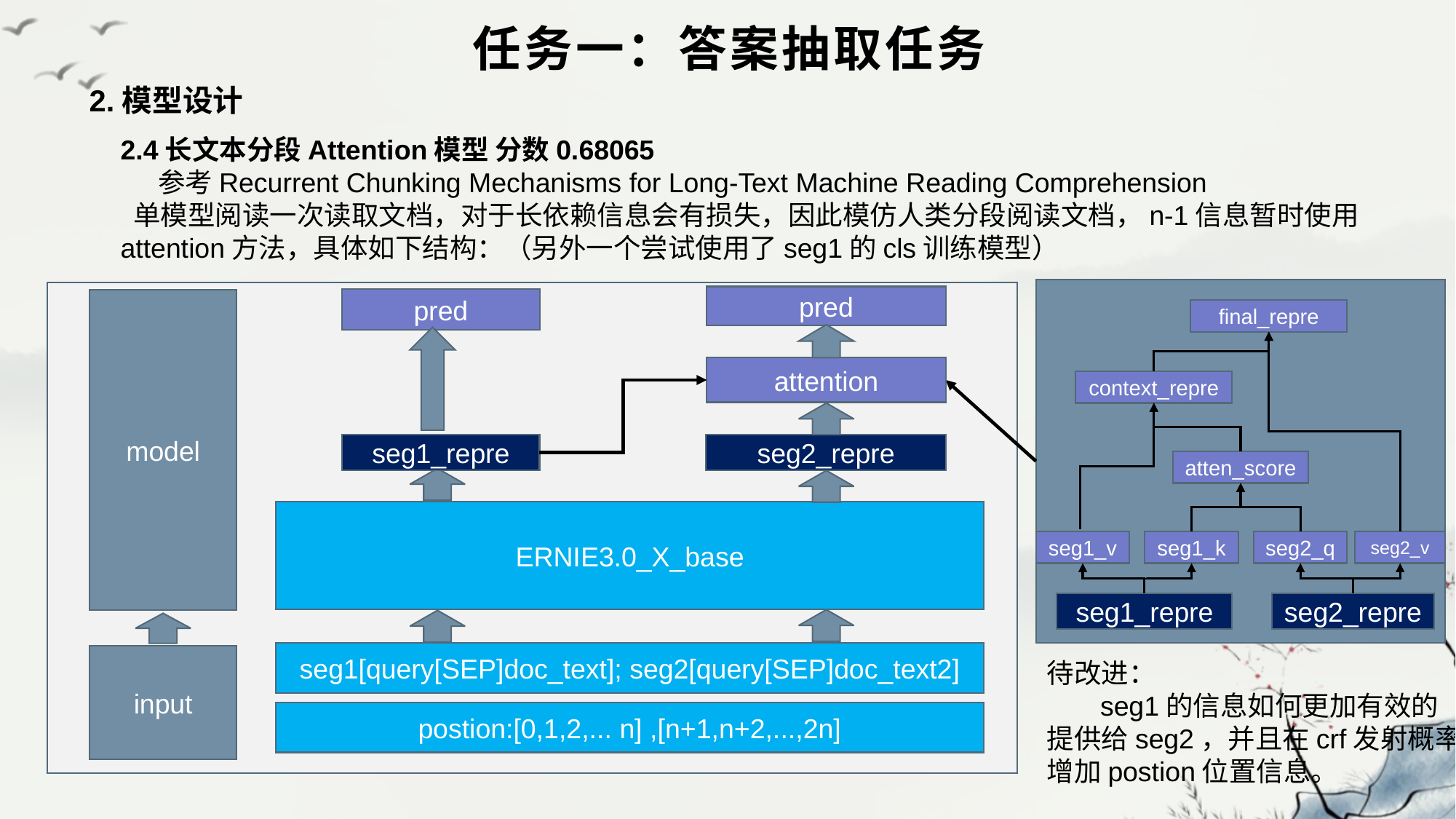

# 任务一：答案抽取任务
2.模型设计
2.4长文本分段Attention模型 分数0.68065
     参考Recurrent Chunking Mechanisms for Long-Text Machine Reading Comprehension
 单模型阅读一次读取文档，对于长依赖信息会有损失，因此模仿人类分段阅读文档，n-1信息暂时使用
attention方法，具体如下结构：（另外一个尝试使用了seg1的cls训练模型）

pred
pred
model
final_repre

attention
context_repre

seg1_repre
seg2_repre
atten_score

ERNIE3.0_X_base
seg1_v
seg1_k
seg2_q
seg2_v
seg1_repre
seg2_repre

seg1[query[SEP]doc_text]; seg2[query[SEP]doc_text2]
input
待改进：
       seg1的信息如何更加有效的
提供给seg2，并且在crf发射概率
增加postion位置信息。
postion:[0,1,2,... n] ,[n+1,n+2,...,2n]